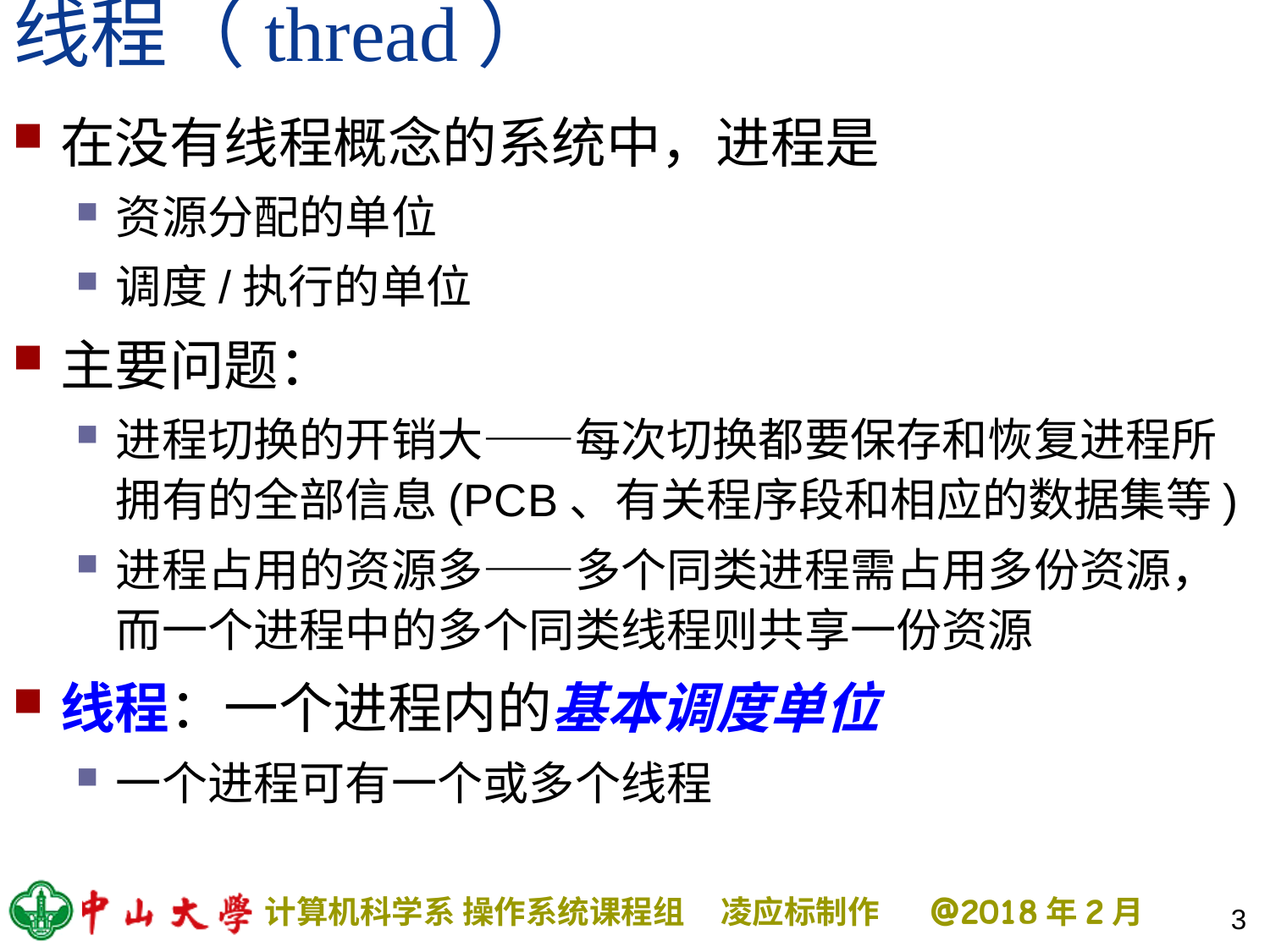

# 线程（thread）
在没有线程概念的系统中，进程是
资源分配的单位
调度/执行的单位
主要问题：
进程切换的开销大——每次切换都要保存和恢复进程所拥有的全部信息(PCB、有关程序段和相应的数据集等)
进程占用的资源多——多个同类进程需占用多份资源，而一个进程中的多个同类线程则共享一份资源
线程：一个进程内的基本调度单位
一个进程可有一个或多个线程
3